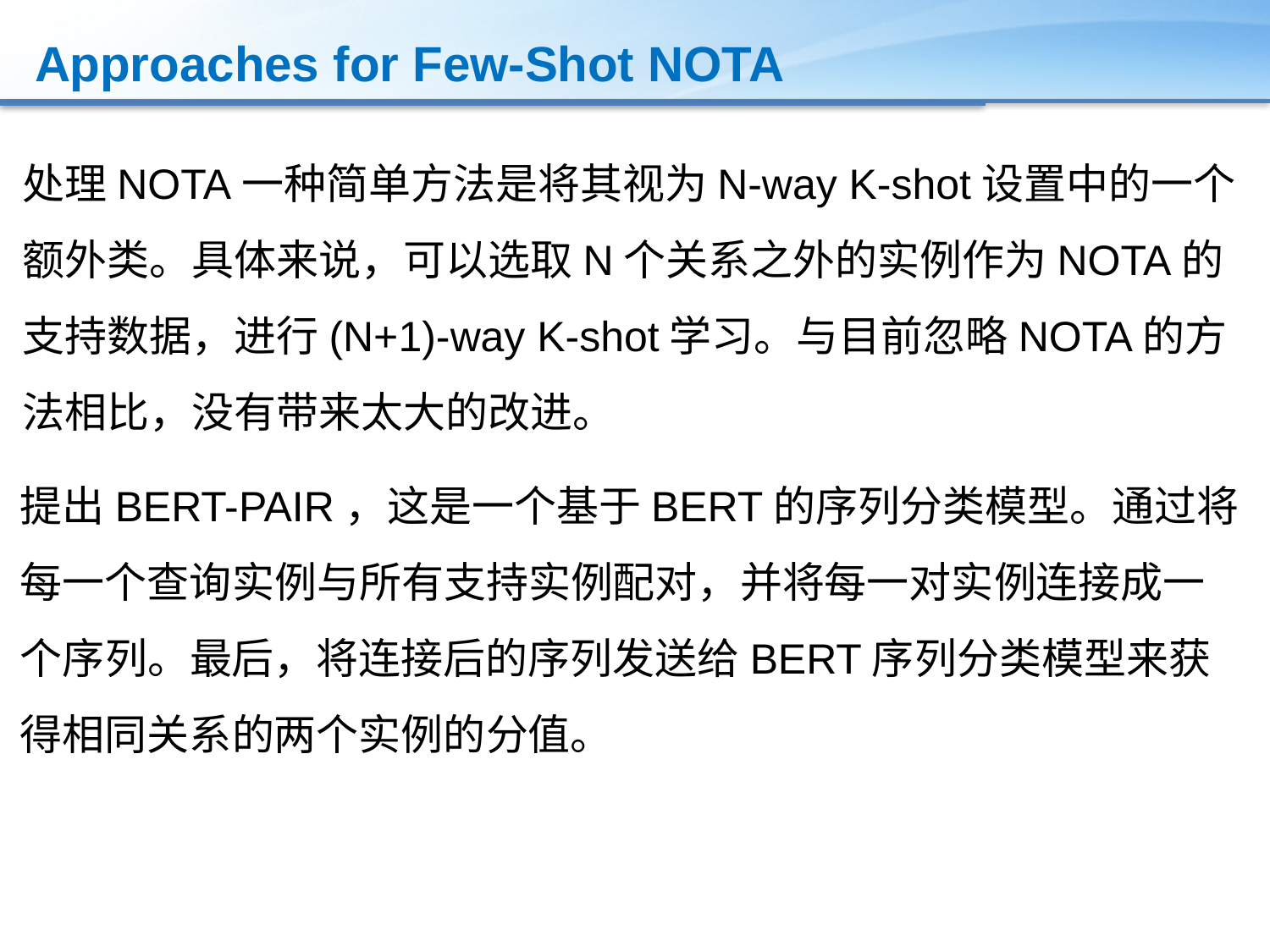

Approaches for Few-Shot NOTA
处理NOTA一种简单方法是将其视为N-way K-shot设置中的一个额外类。具体来说，可以选取N个关系之外的实例作为NOTA的支持数据，进行(N+1)-way K-shot学习。与目前忽略NOTA的方法相比，没有带来太大的改进。
提出BERT-PAIR，这是一个基于BERT的序列分类模型。通过将每一个查询实例与所有支持实例配对，并将每一对实例连接成一个序列。最后，将连接后的序列发送给BERT序列分类模型来获得相同关系的两个实例的分值。